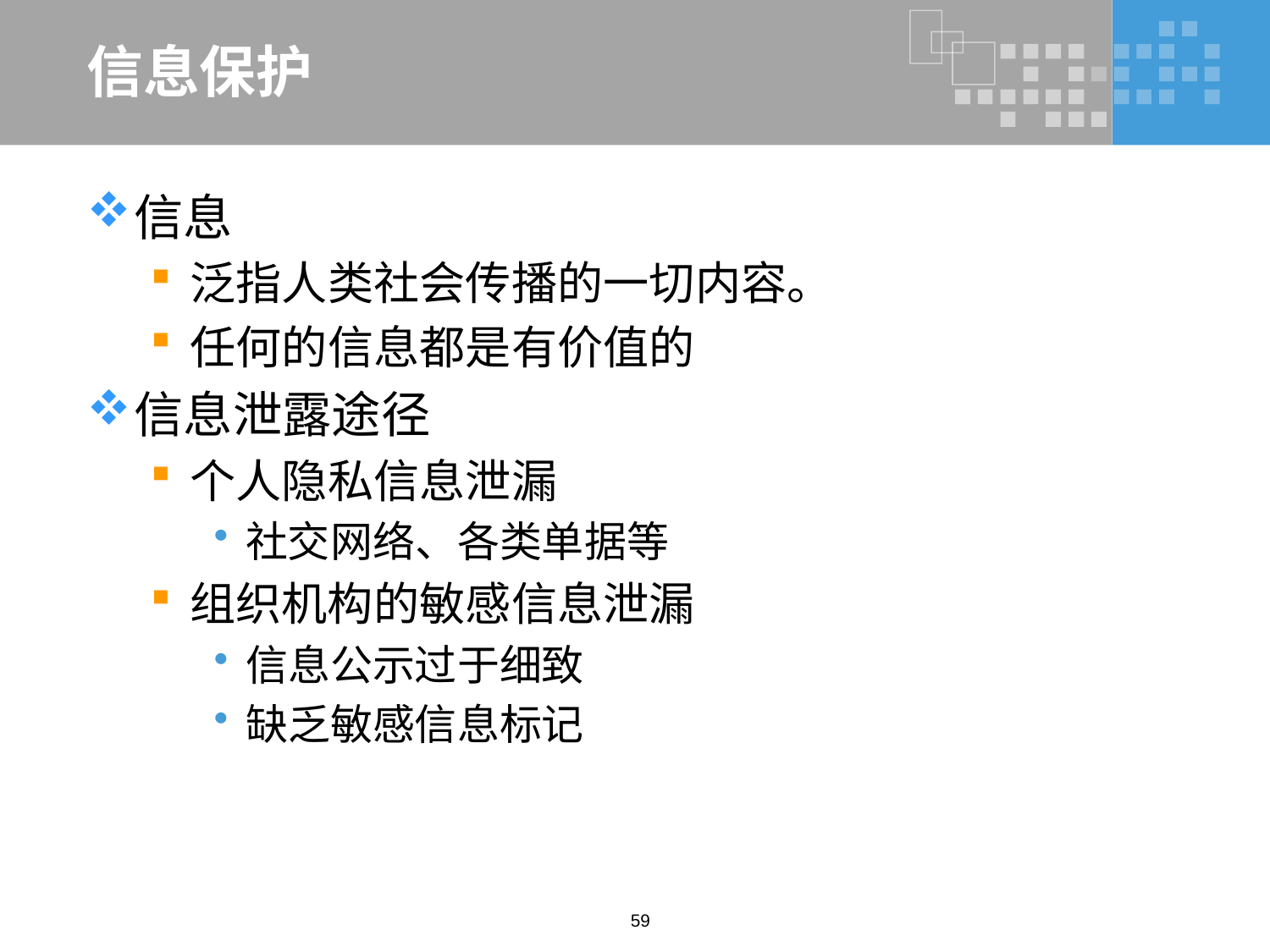

# 信息保护
信息
泛指人类社会传播的一切内容。
任何的信息都是有价值的
信息泄露途径
个人隐私信息泄漏
社交网络、各类单据等
组织机构的敏感信息泄漏
信息公示过于细致
缺乏敏感信息标记

59